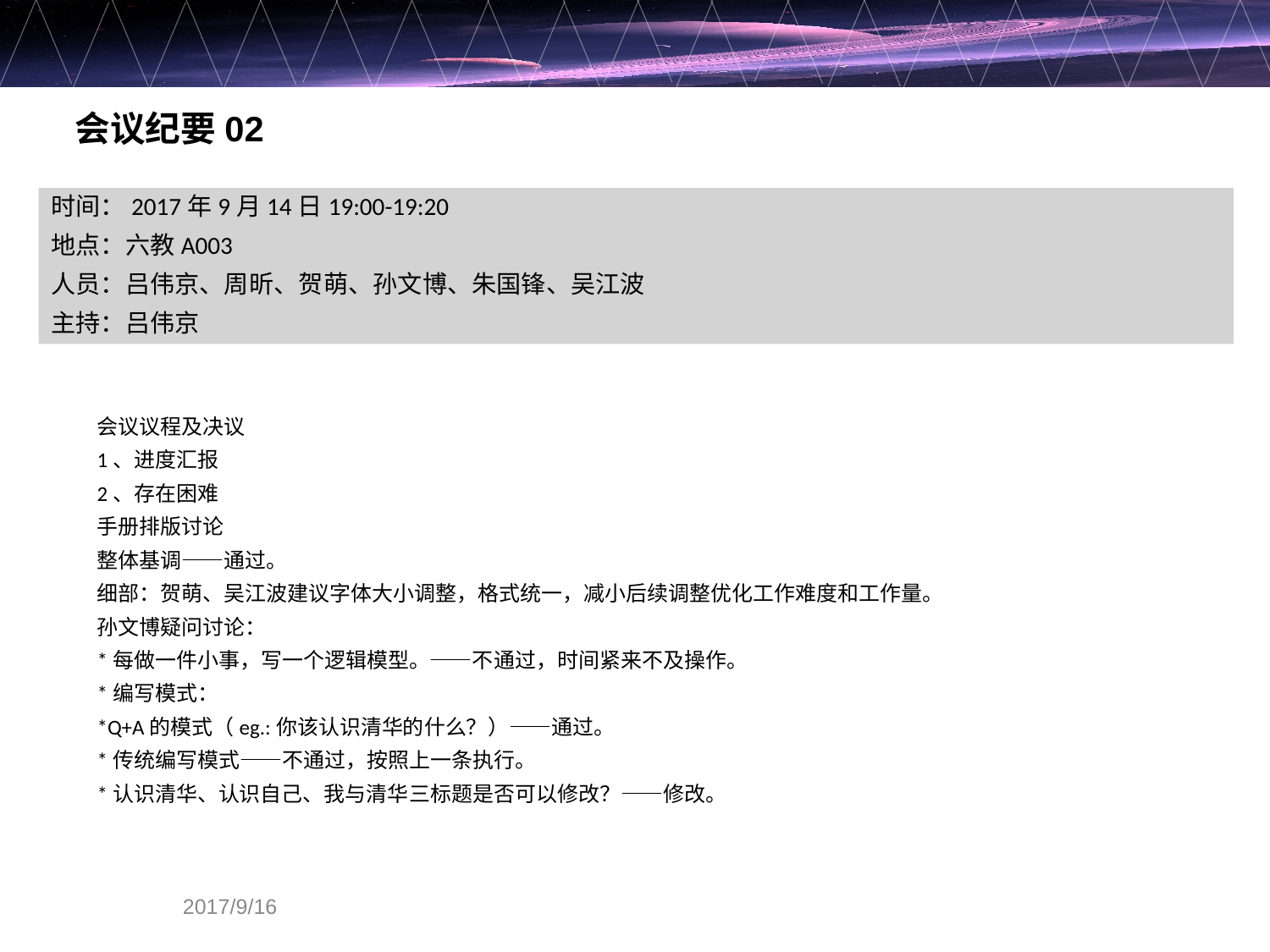

会议纪要02
时间：2017年9月14日19:00-19:20
地点：六教A003
人员：吕伟京、周昕、贺萌、孙文博、朱国锋、吴江波
主持：吕伟京
会议议程及决议
1、进度汇报
2、存在困难
手册排版讨论
整体基调——通过。
细部：贺萌、吴江波建议字体大小调整，格式统一，减小后续调整优化工作难度和工作量。
孙文博疑问讨论：
*每做一件小事，写一个逻辑模型。——不通过，时间紧来不及操作。
*编写模式：
*Q+A的模式（eg.:你该认识清华的什么？）——通过。
*传统编写模式——不通过，按照上一条执行。
*认识清华、认识自己、我与清华三标题是否可以修改？——修改。

2017/9/16